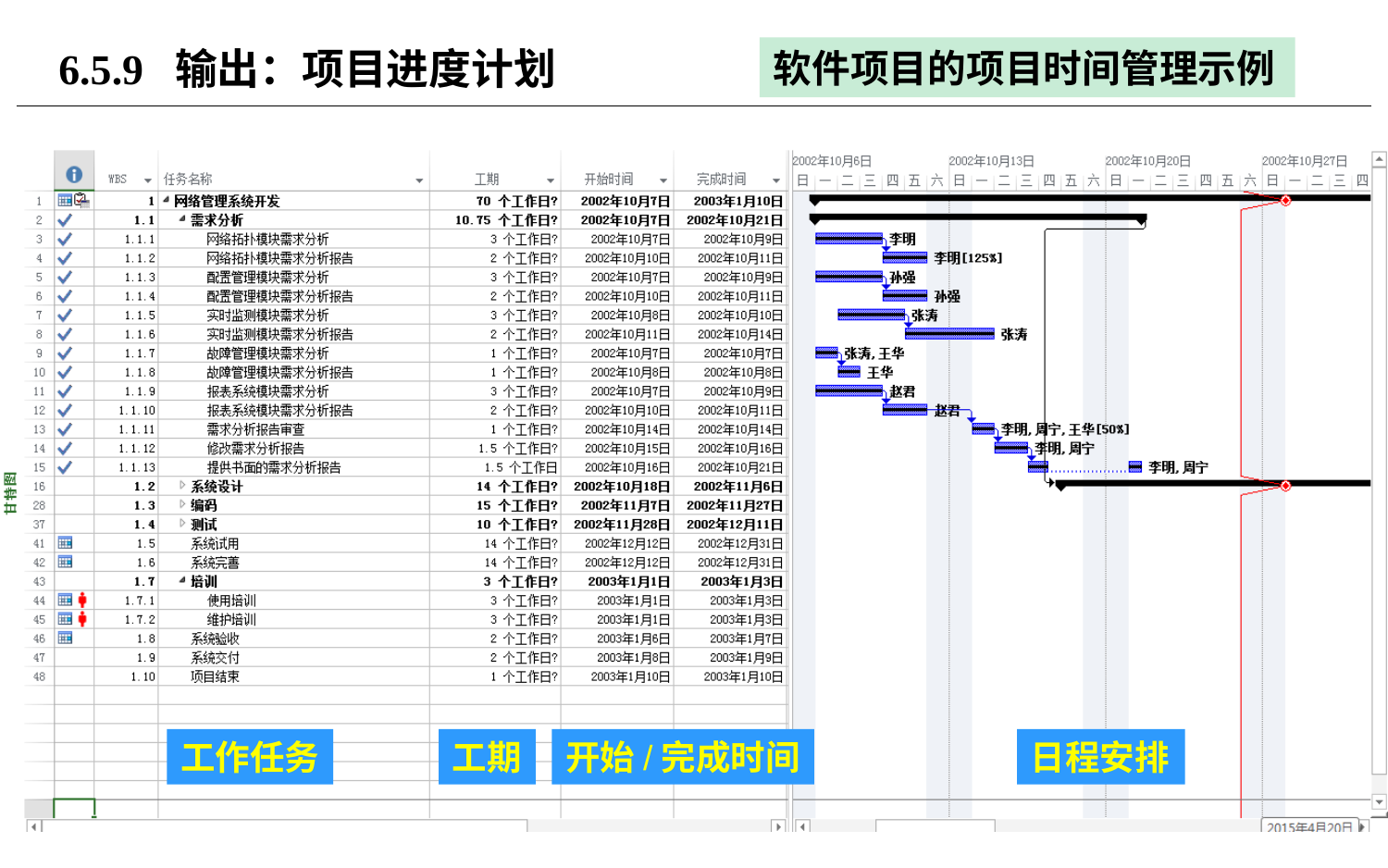

# 6.5.9  输出：项目进度计划
软件项目的项目时间管理示例

工作任务
工期
开始/完成时间
日程安排